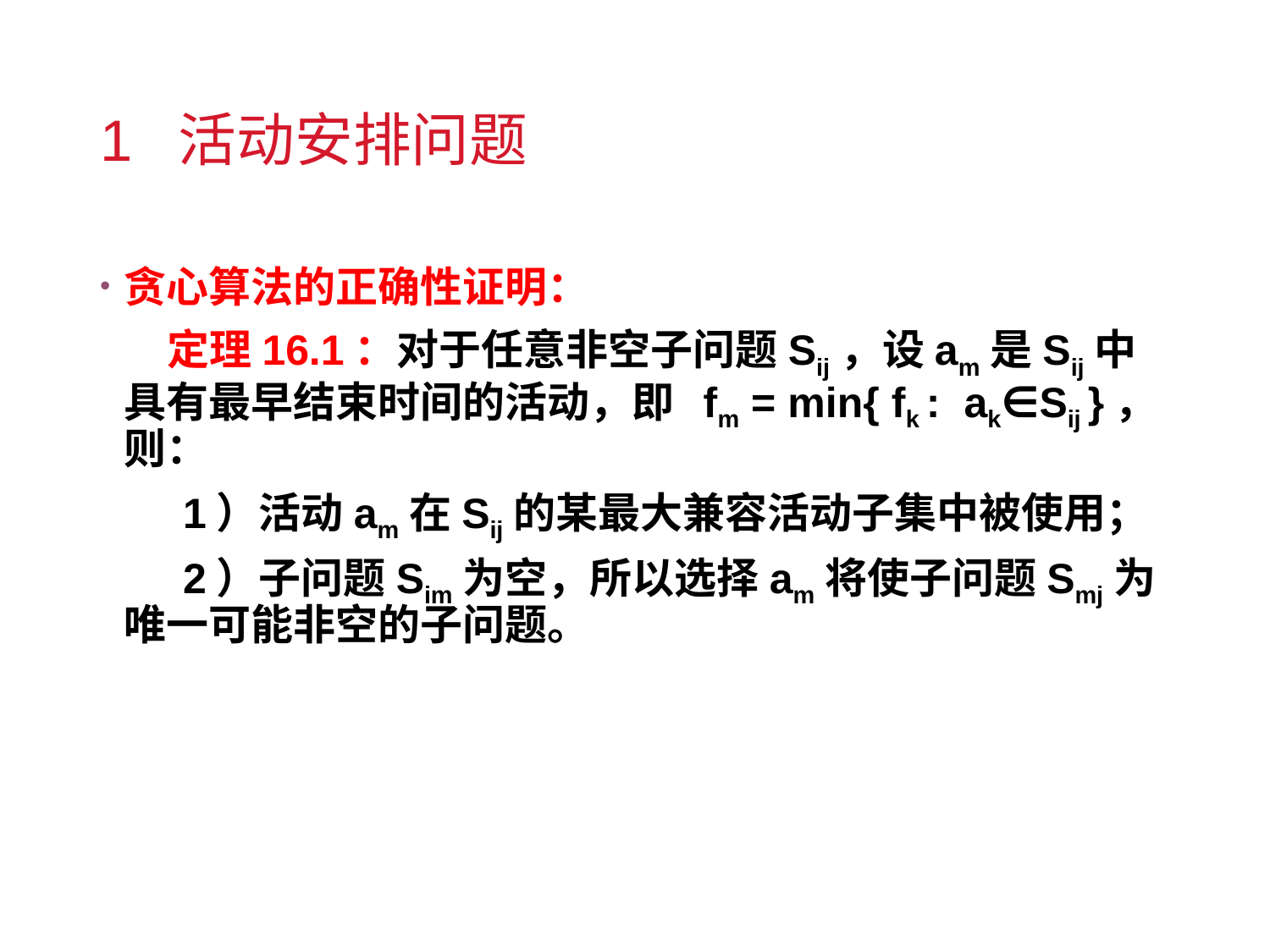

# 1  活动安排问题
贪心算法的正确性证明：
      定理16.1：对于任意非空子问题Sij，设am是Sij中具有最早结束时间的活动，即  fm = min{ fk :  ak∈Sij }，则：
       1）活动am在Sij的某最大兼容活动子集中被使用；
       2）子问题Sim为空，所以选择am将使子问题Smj为唯一可能非空的子问题。